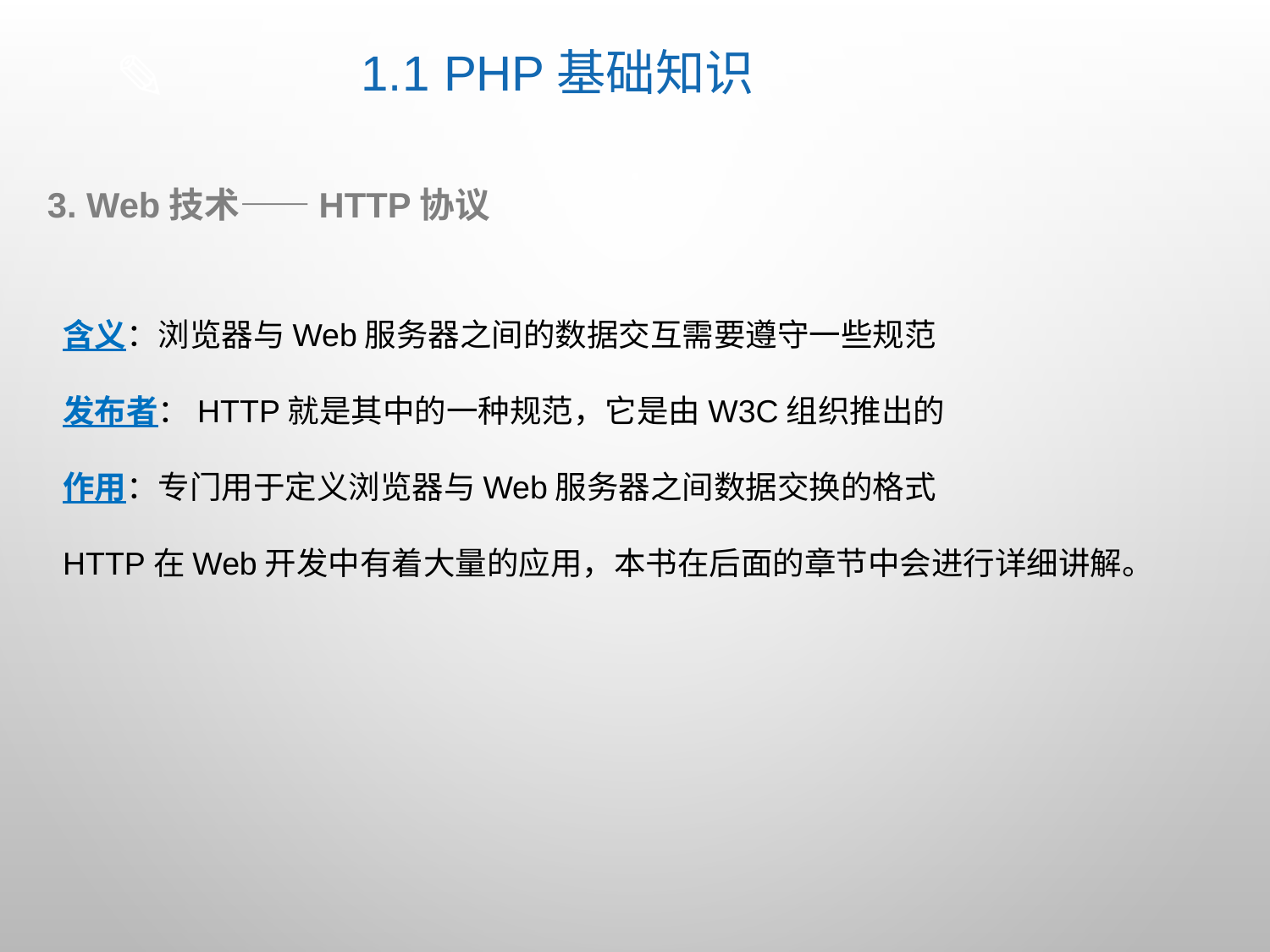

# 1.1 PHP基础知识
3. Web技术——HTTP协议
含义：浏览器与Web服务器之间的数据交互需要遵守一些规范
发布者：HTTP就是其中的一种规范，它是由W3C组织推出的
作用：专门用于定义浏览器与Web服务器之间数据交换的格式
HTTP在Web开发中有着大量的应用，本书在后面的章节中会进行详细讲解。